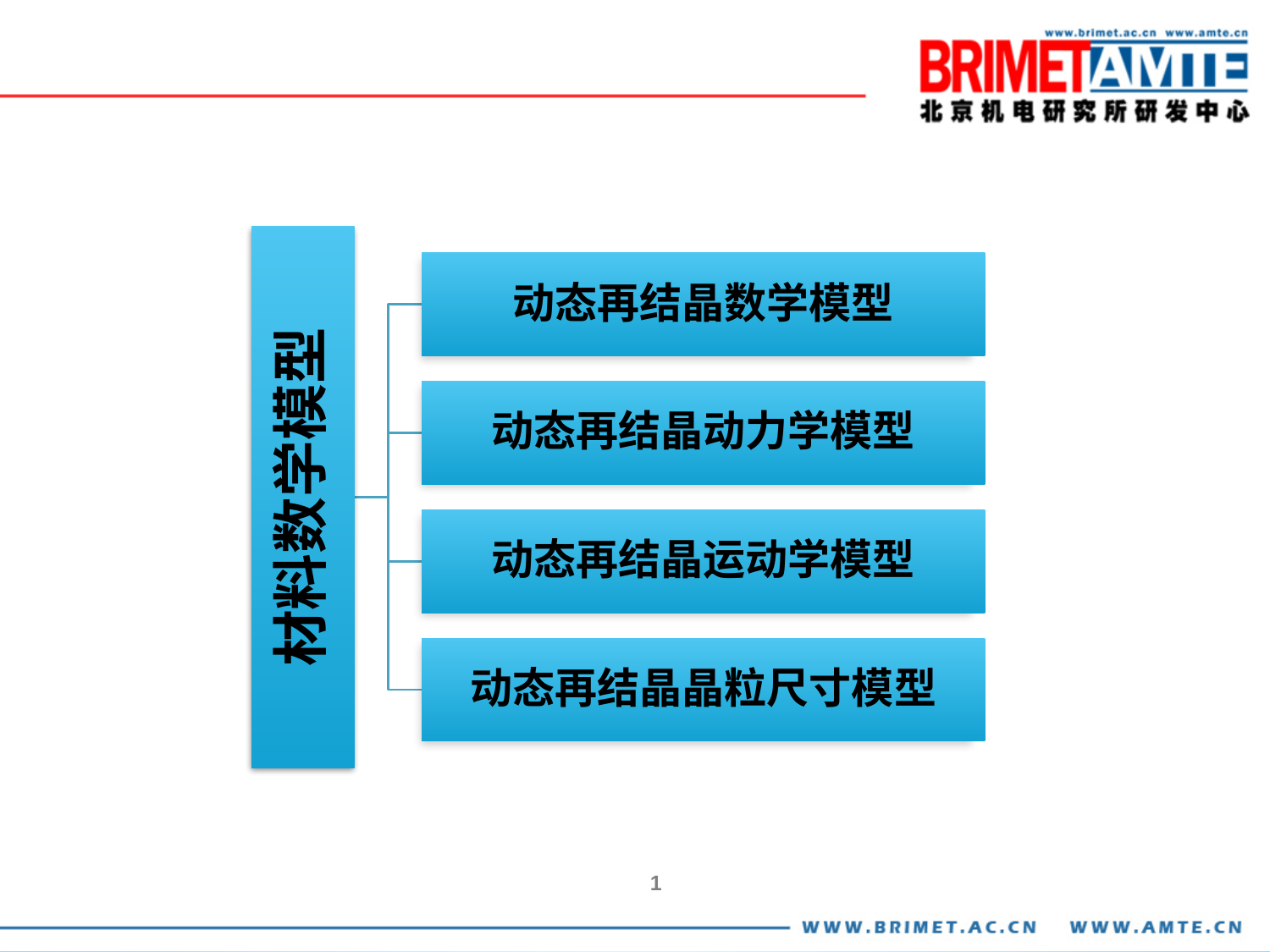

材料数学模型
动态再结晶数学模型
动态再结晶动力学模型
动态再结晶运动学模型
动态再结晶晶粒尺寸模型
1